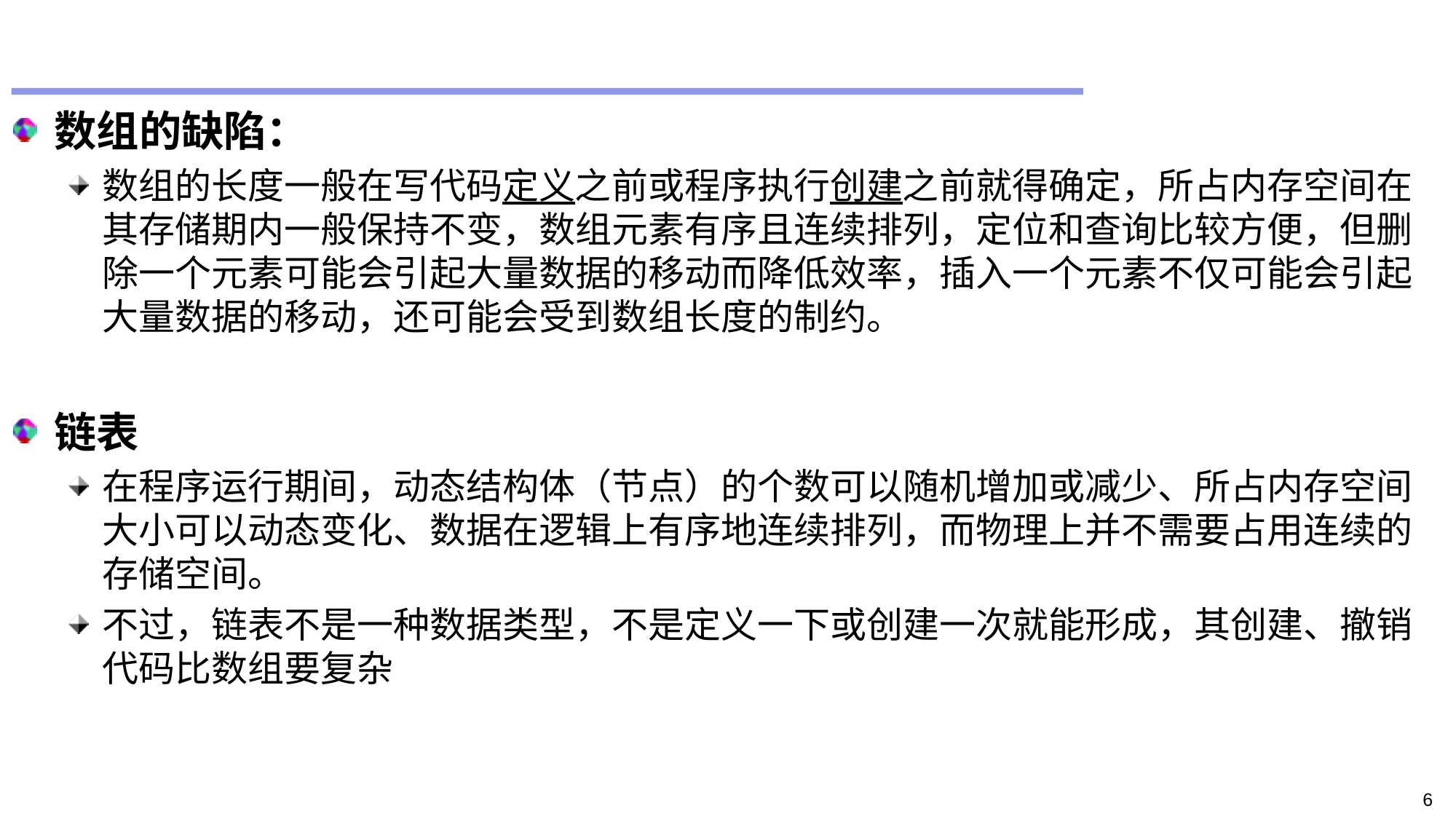

#
数组的缺陷：
数组的长度一般在写代码定义之前或程序执行创建之前就得确定，所占内存空间在其存储期内一般保持不变，数组元素有序且连续排列，定位和查询比较方便，但删除一个元素可能会引起大量数据的移动而降低效率，插入一个元素不仅可能会引起大量数据的移动，还可能会受到数组长度的制约。

链表
在程序运行期间，动态结构体（节点）的个数可以随机增加或减少、所占内存空间大小可以动态变化、数据在逻辑上有序地连续排列，而物理上并不需要占用连续的存储空间。
不过，链表不是一种数据类型，不是定义一下或创建一次就能形成，其创建、撤销代码比数组要复杂
6